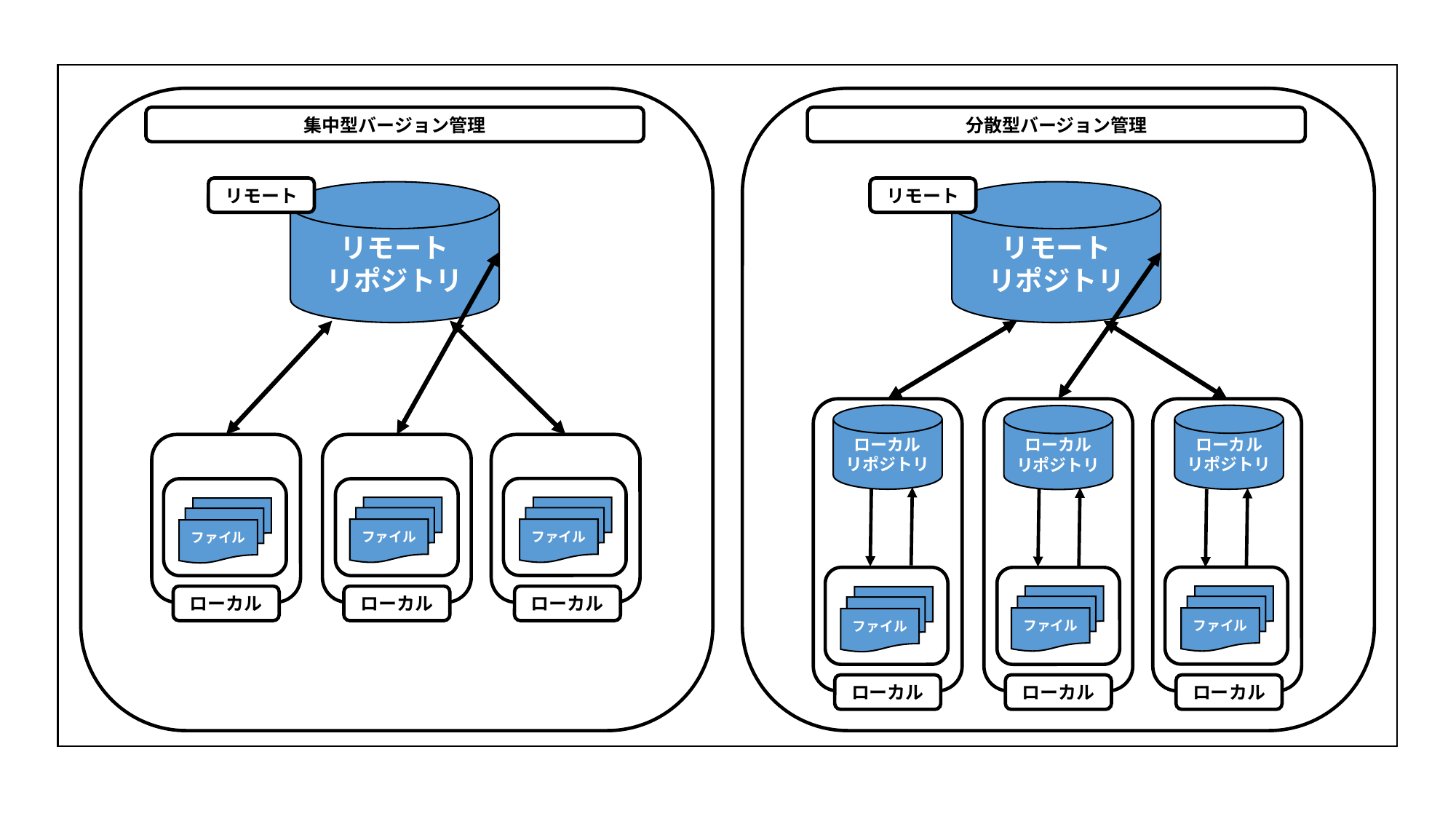

集中型バージョン管理
分散型バージョン管理
リモート
リモート
リモート
リポジトリ
リモート
リポジトリ

ローカル
リポジトリ
ローカル
リポジトリ
ローカル
リポジトリ

ファイル
ファイル
ファイル

ローカル
ローカル
ローカル

ファイル
ファイル
ファイル
ローカル
ローカル
ローカル